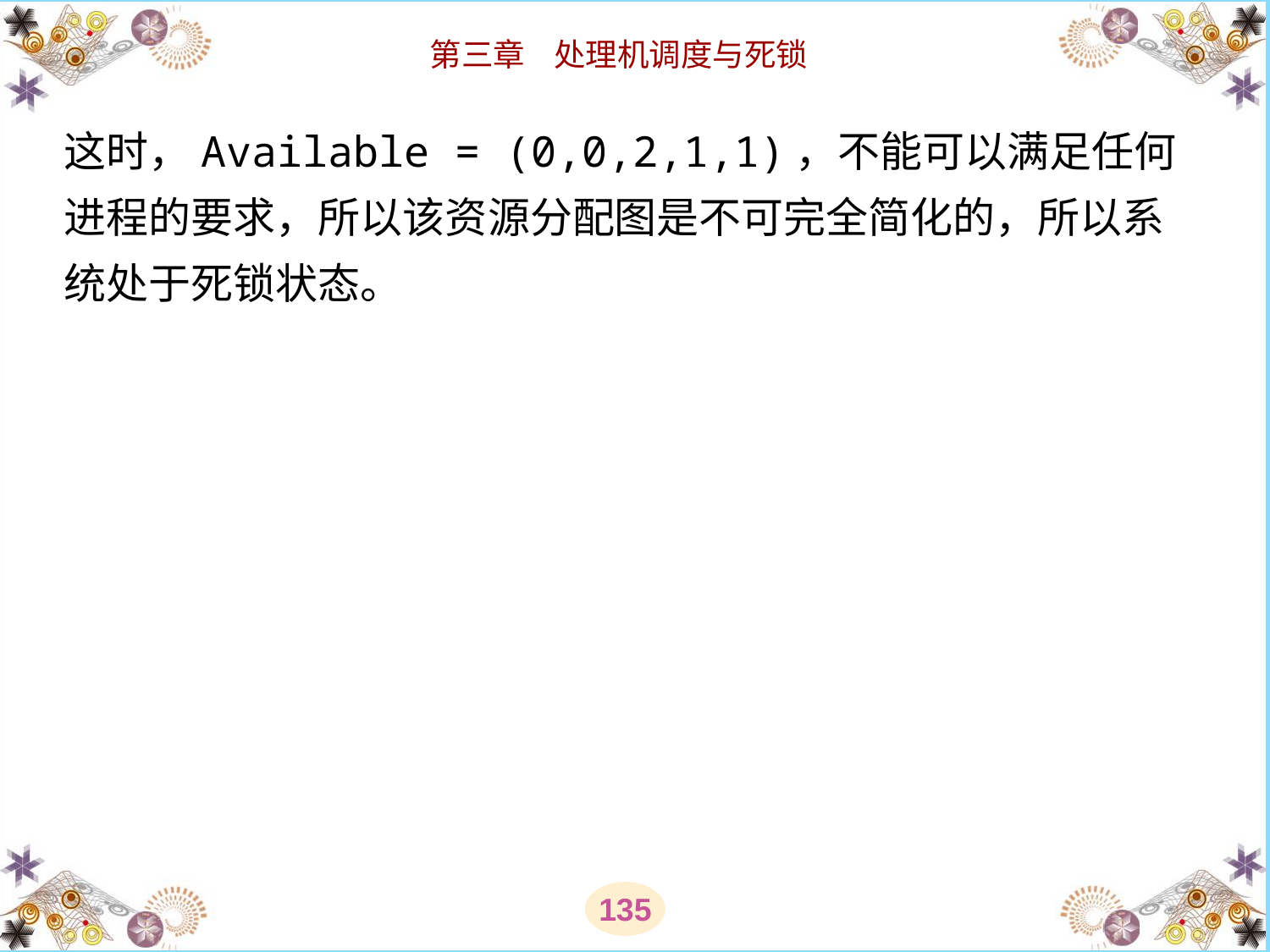

# 这时，Available = (0,0,2,1,1)，不能可以满足任何进程的要求，所以该资源分配图是不可完全简化的，所以系统处于死锁状态。